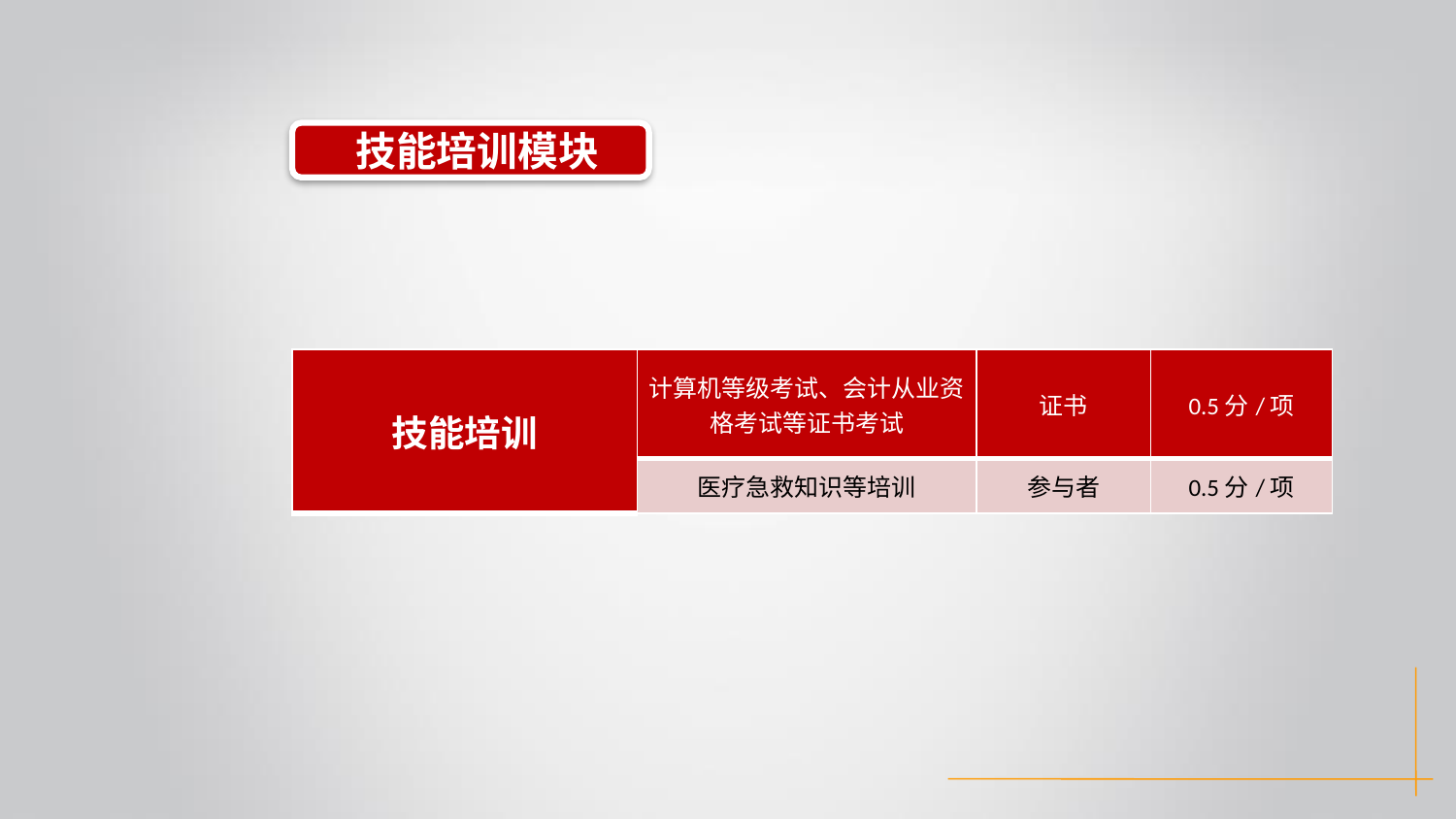

技能培训模块

| 技能培训 | 计算机等级考试、会计从业资格考试等证书考试 | 证书 | 0.5分/项 |
| --- | --- | --- | --- |
|  | 医疗急救知识等培训 | 参与者 | 0.5分/项 |